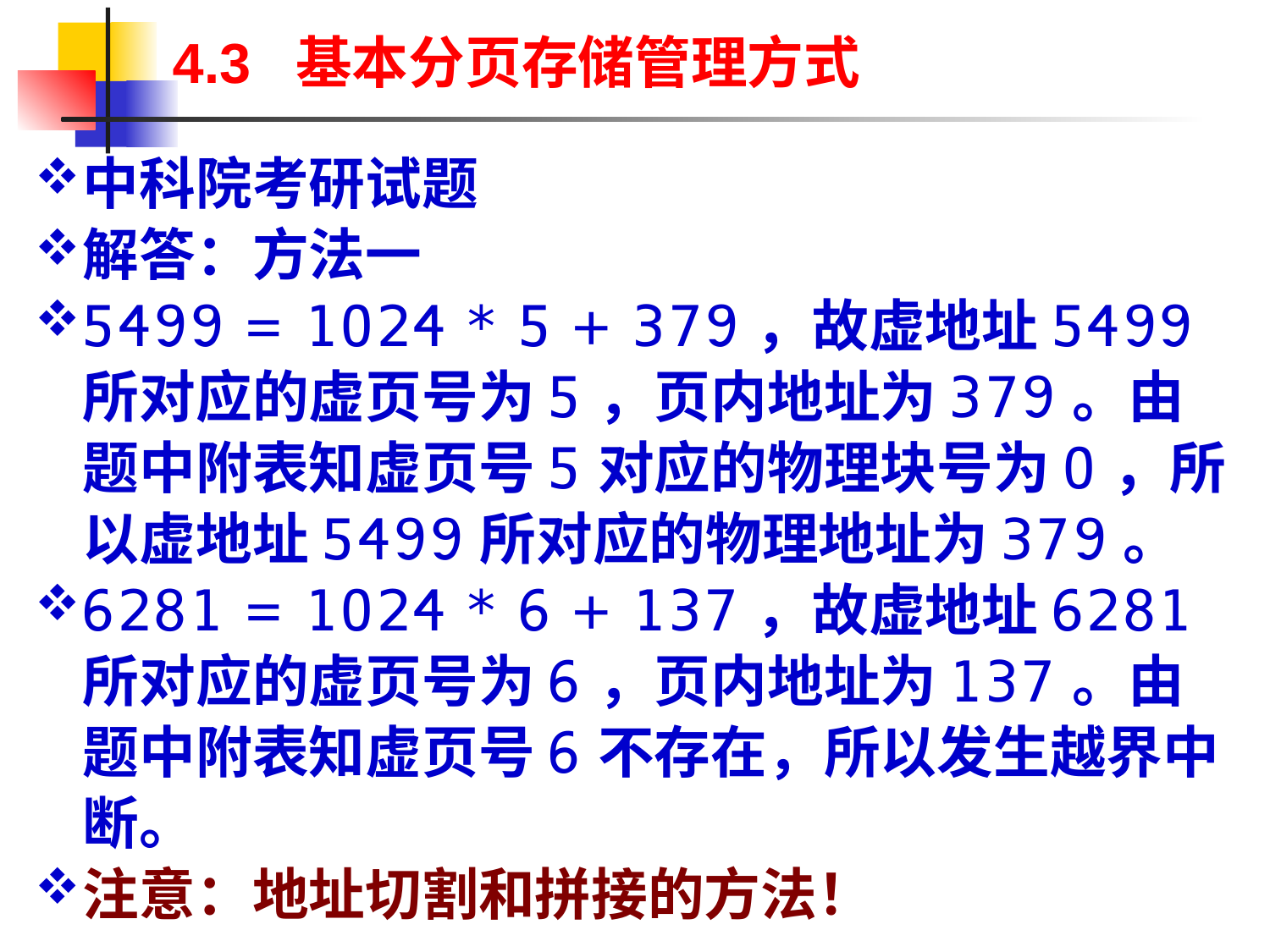

# 4.3  基本分页存储管理方式
中科院考研试题
解答：方法一
5499 = 1024 * 5 + 379，故虚地址5499所对应的虚页号为5，页内地址为379。由题中附表知虚页号5对应的物理块号为0，所以虚地址5499所对应的物理地址为379。
6281 = 1024 * 6 + 137，故虚地址6281所对应的虚页号为6，页内地址为137。由题中附表知虚页号6不存在，所以发生越界中断。
注意：地址切割和拼接的方法！